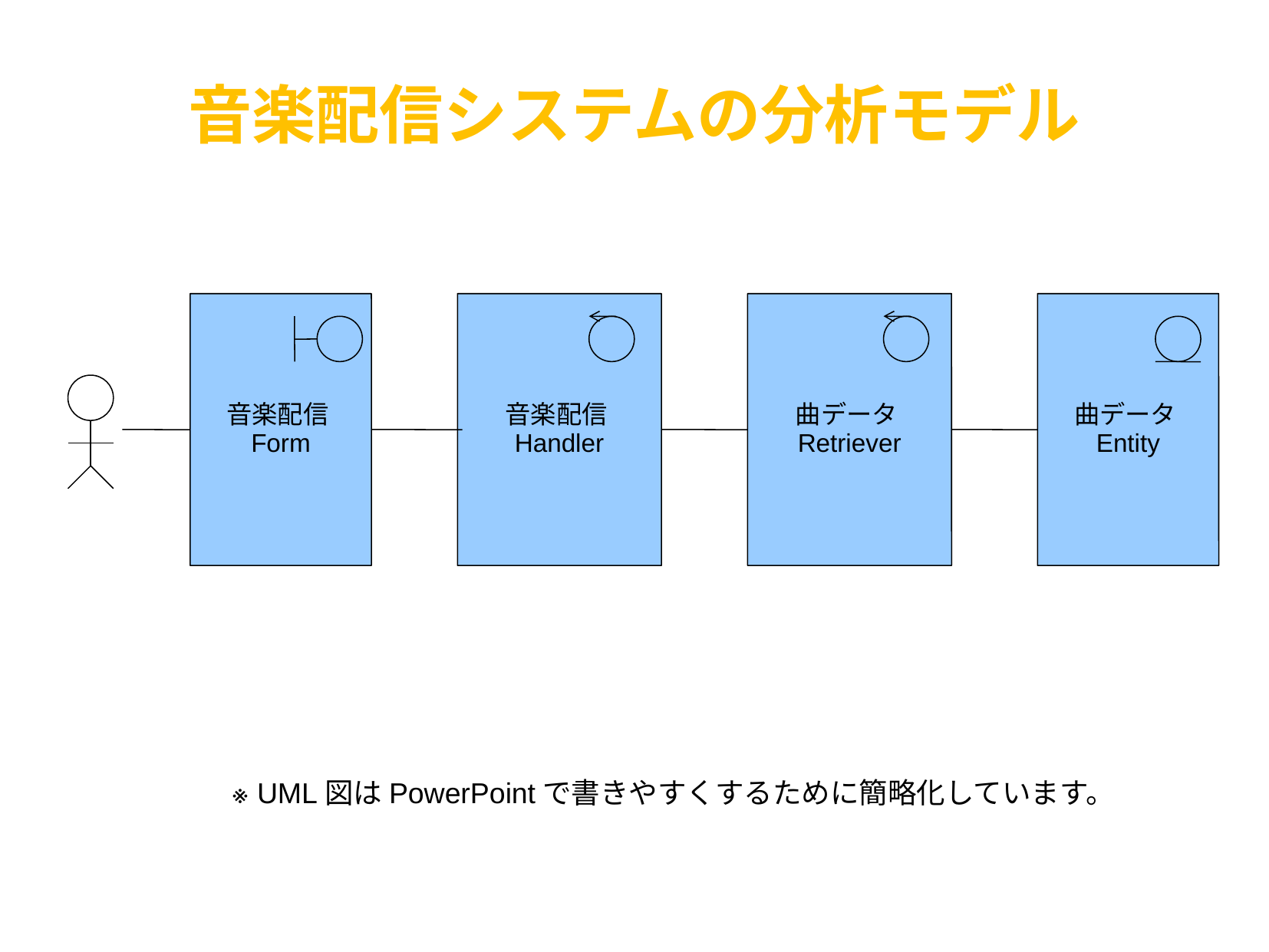

音楽配信システムの分析モデル
音楽配信Form
音楽配信Handler
曲データRetriever
曲データEntity

※ UML図はPowerPointで書きやすくするために簡略化しています。